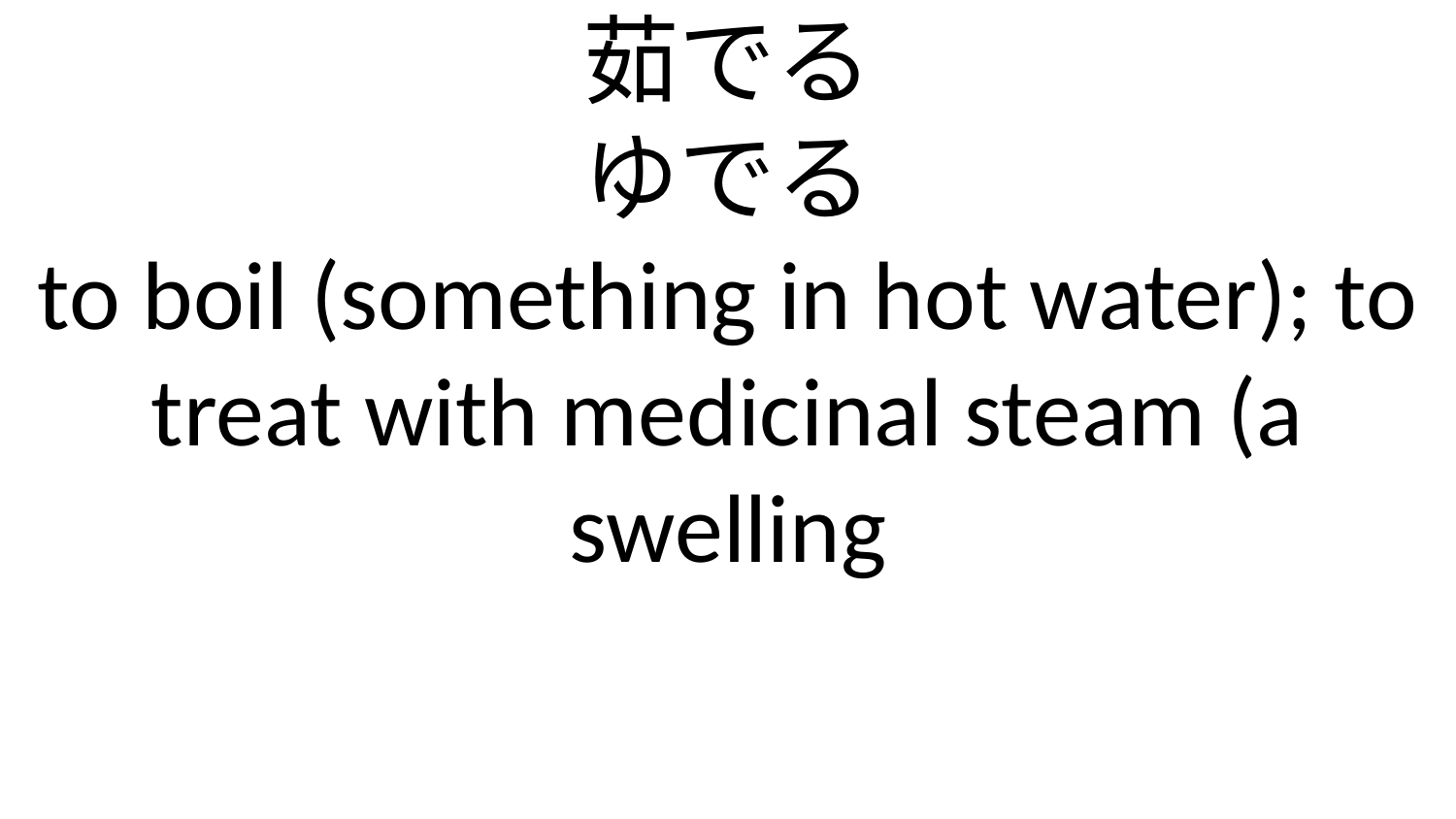

茹でる
ゆでる
to boil (something in hot water); to treat with medicinal steam (a swelling